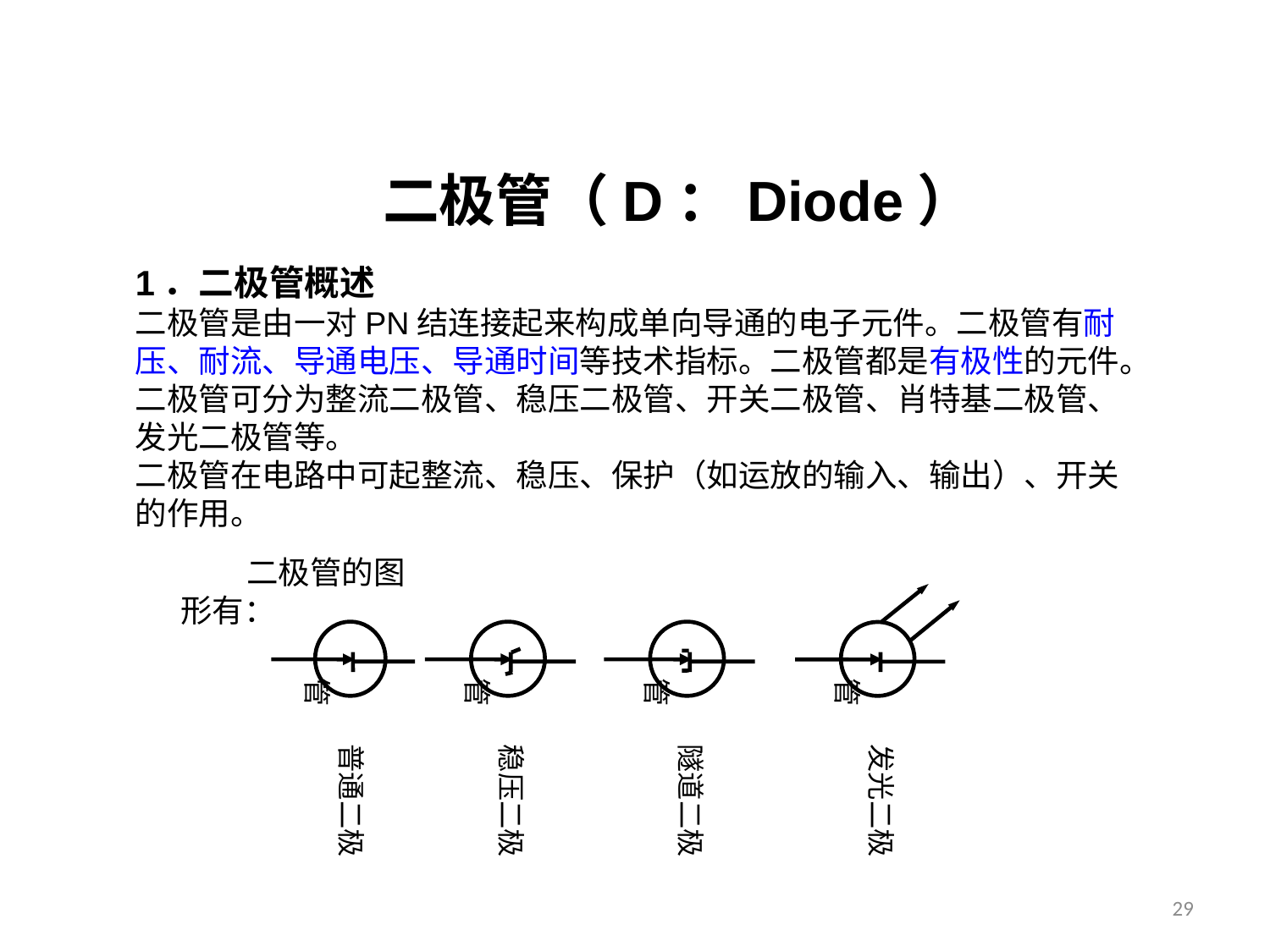

二极管（D：Diode）
1．二极管概述
二极管是由一对PN结连接起来构成单向导通的电子元件。二极管有耐压、耐流、导通电压、导通时间等技术指标。二极管都是有极性的元件。
二极管可分为整流二极管、稳压二极管、开关二极管、肖特基二极管、发光二极管等。
二极管在电路中可起整流、稳压、保护（如运放的输入、输出）、开关的作用。
二极管的图形有：

普通二极管
稳压二极管
隧道二极管
发光二极管
29
© USI proprietary and confidential